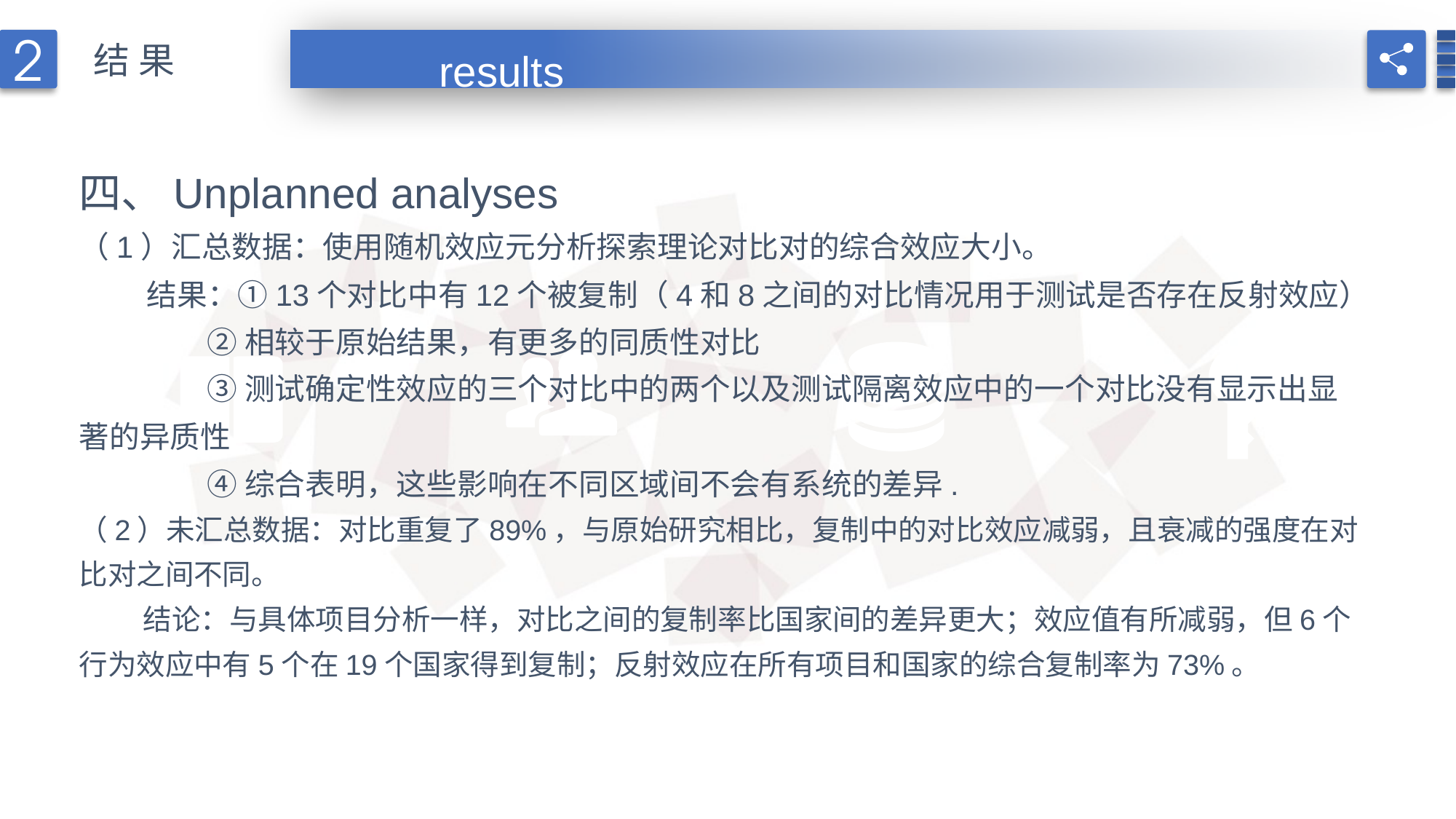

2

结果
results
四、Unplanned analyses
（1）汇总数据：使用随机效应元分析探索理论对比对的综合效应大小。
         结果：①13个对比中有12个被复制（4和8之间的对比情况用于测试是否存在反射效应）
                   ②相较于原始结果，有更多的同质性对比
                   ③测试确定性效应的三个对比中的两个以及测试隔离效应中的一个对比没有显示出显      著的异质性
                   ④综合表明，这些影响在不同区域间不会有系统的差异.
（2）未汇总数据：对比重复了89%，与原始研究相比，复制中的对比效应减弱，且衰减的强度在对比对之间不同。
         结论：与具体项目分析一样，对比之间的复制率比国家间的差异更大；效应值有所减弱，但6个行为效应中有5个在19个国家得到复制；反射效应在所有项目和国家的综合复制率为73%。